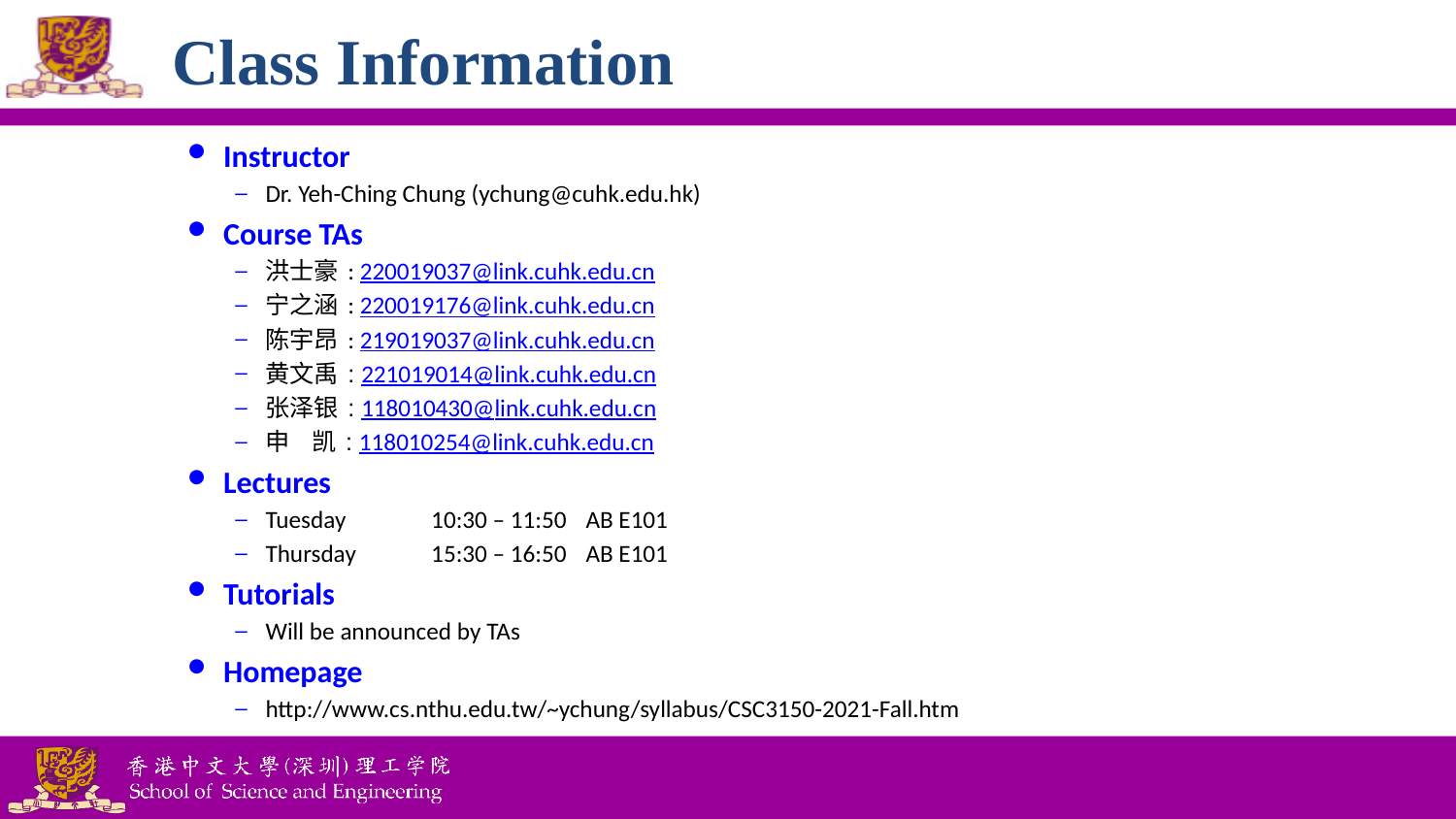

Class Information
Instructor
Dr. Yeh-Ching Chung (ychung@cuhk.edu.hk)
Course TAs
洪士豪 : 220019037@link.cuhk.edu.cn
宁之涵 : 220019176@link.cuhk.edu.cn
陈宇昂 : 219019037@link.cuhk.edu.cn
黄文禹 : 221019014@link.cuhk.edu.cn
张泽银 : 118010430@link.cuhk.edu.cn
申    凯 : 118010254@link.cuhk.edu.cn
Lectures
Tuesday	 10:30 – 11:50	AB E101
Thursday	 15:30 – 16:50 	AB E101
Tutorials
Will be announced by TAs
Homepage
http://www.cs.nthu.edu.tw/~ychung/syllabus/CSC3150-2021-Fall.htm